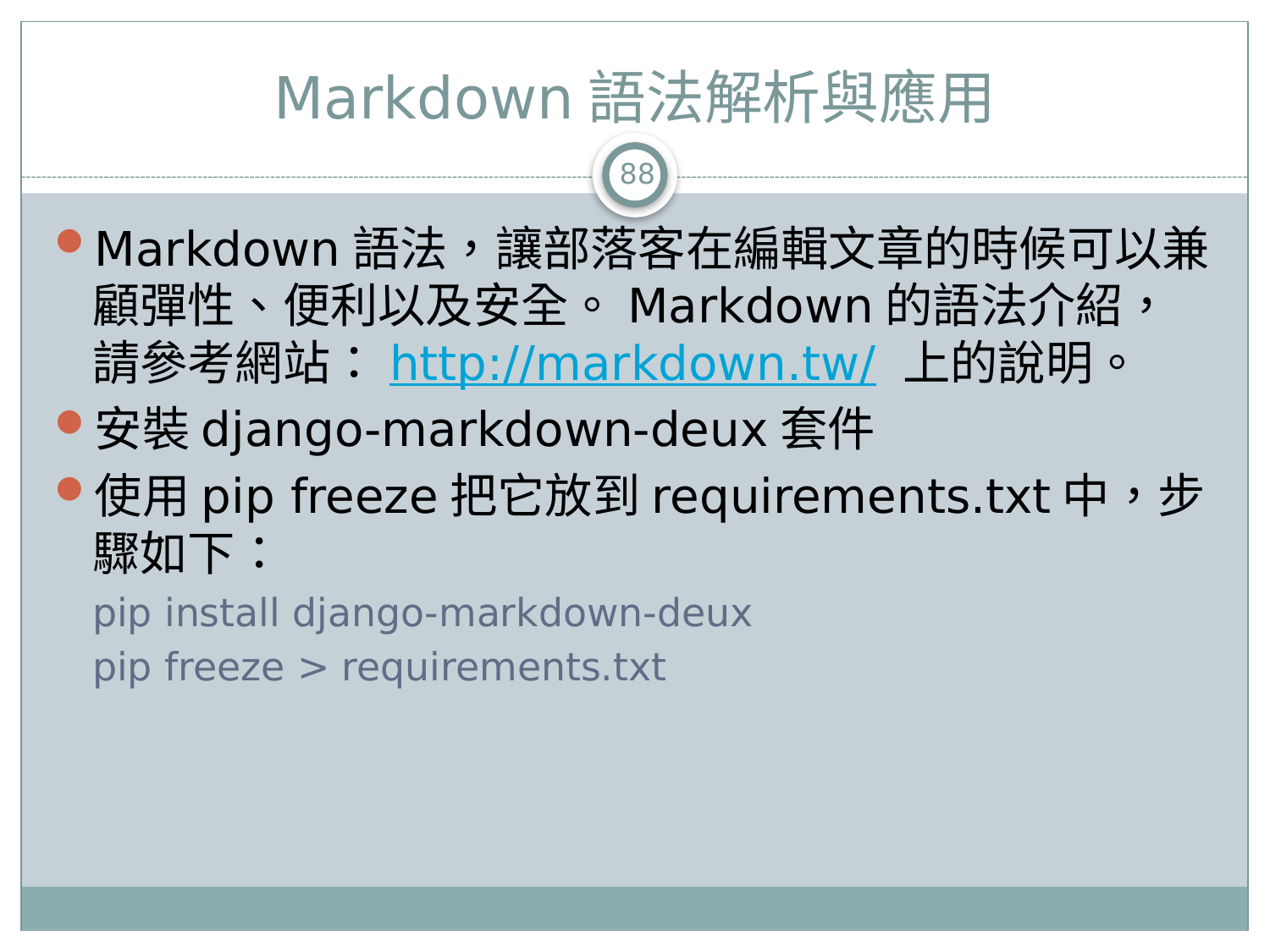

# Markdown語法解析與應用
88
Markdown語法，讓部落客在編輯文章的時候可以兼顧彈性、便利以及安全。Markdown的語法介紹，請參考網站：http://markdown.tw/ 上的說明。
安裝django-markdown-deux套件
使用pip freeze把它放到requirements.txt中，步驟如下：
pip install django-markdown-deux
pip freeze > requirements.txt